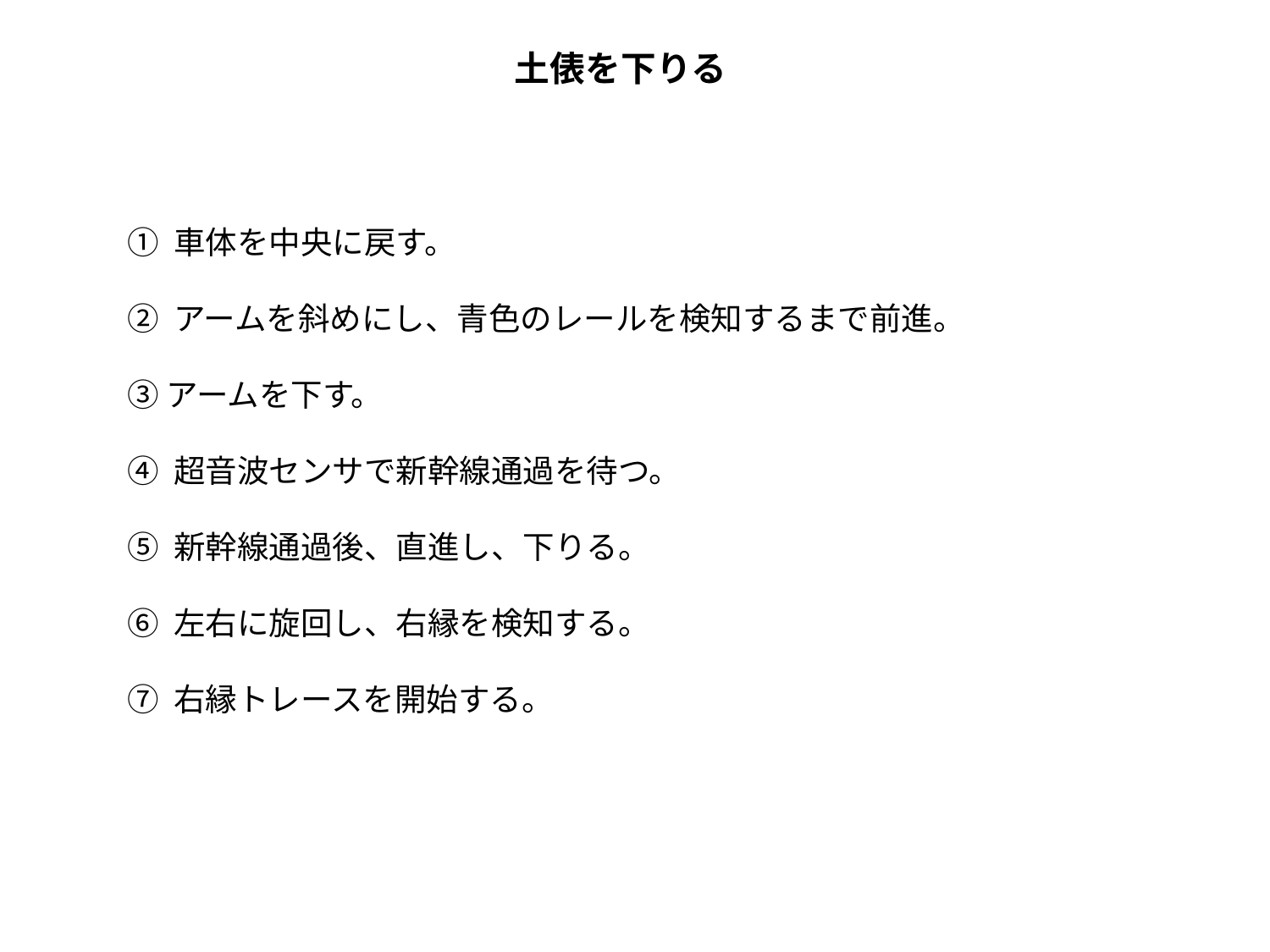

土俵を下りる
① 車体を中央に戻す。

② アームを斜めにし、青色のレールを検知するまで前進。

③アームを下す。

④ 超音波センサで新幹線通過を待つ。

⑤ 新幹線通過後、直進し、下りる。

⑥ 左右に旋回し、右縁を検知する。

⑦ 右縁トレースを開始する。